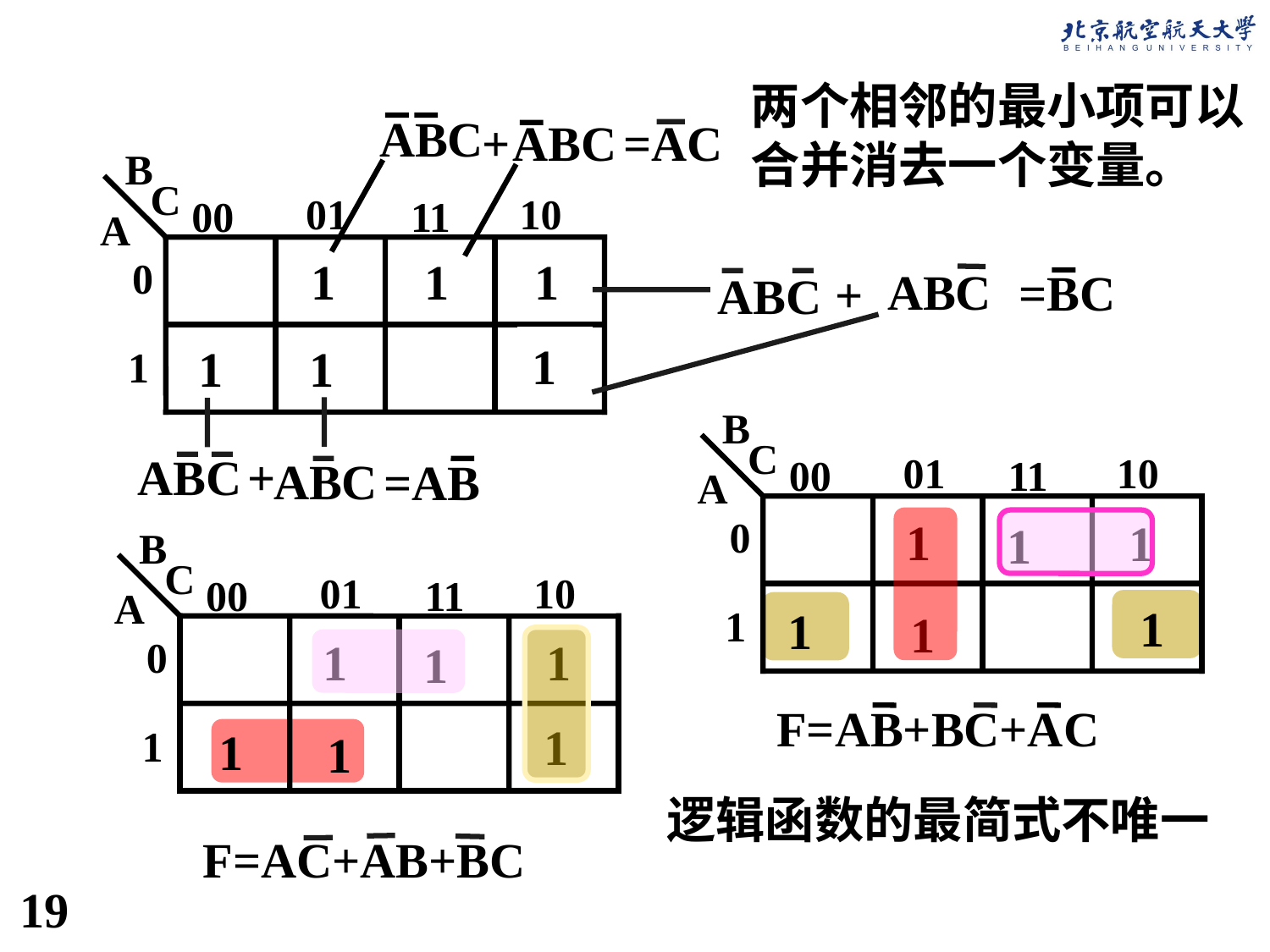

两个相邻的最小项可以合并消去一个变量。
ABC

ABC

+
=AC

B
C

01
10
00
11
A

0

1

1
1
1
1
1
1
ABC

=BC

+
ABC

B
C

01
10
00
11
A

0

1

1
1
1
1
1
1

ABC

ABC

+
=AB

B
C

01
10
00
11
A

0

1

1
1
1
1
1
1

F=AB+BC+AC

逻辑函数的最简式不唯一
F=AC+AB+BC

19